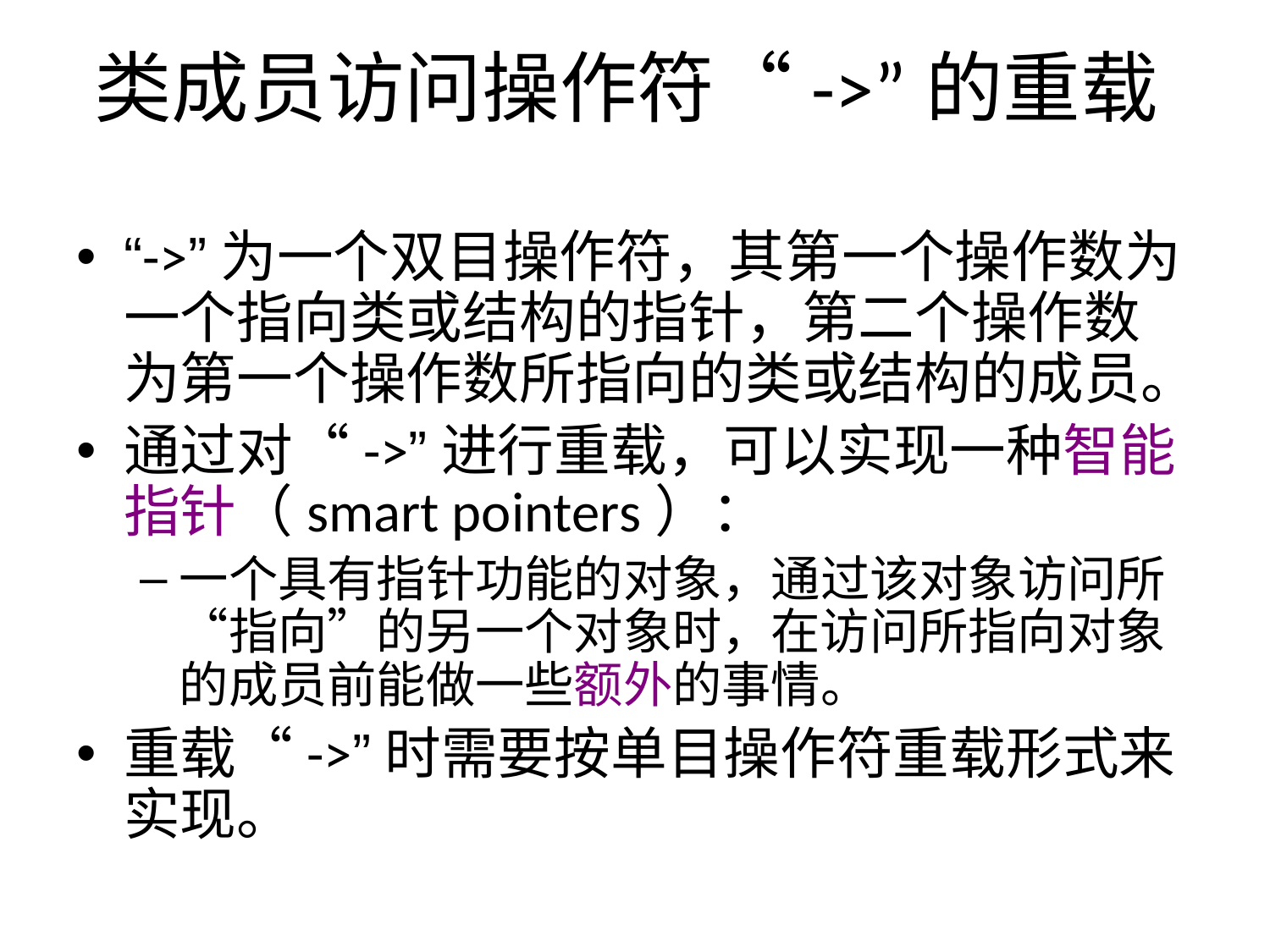

# 类成员访问操作符“->”的重载
“->”为一个双目操作符，其第一个操作数为一个指向类或结构的指针，第二个操作数为第一个操作数所指向的类或结构的成员。
通过对“->”进行重载，可以实现一种智能指针（smart pointers）：
一个具有指针功能的对象，通过该对象访问所“指向”的另一个对象时，在访问所指向对象的成员前能做一些额外的事情。
重载“->”时需要按单目操作符重载形式来实现。